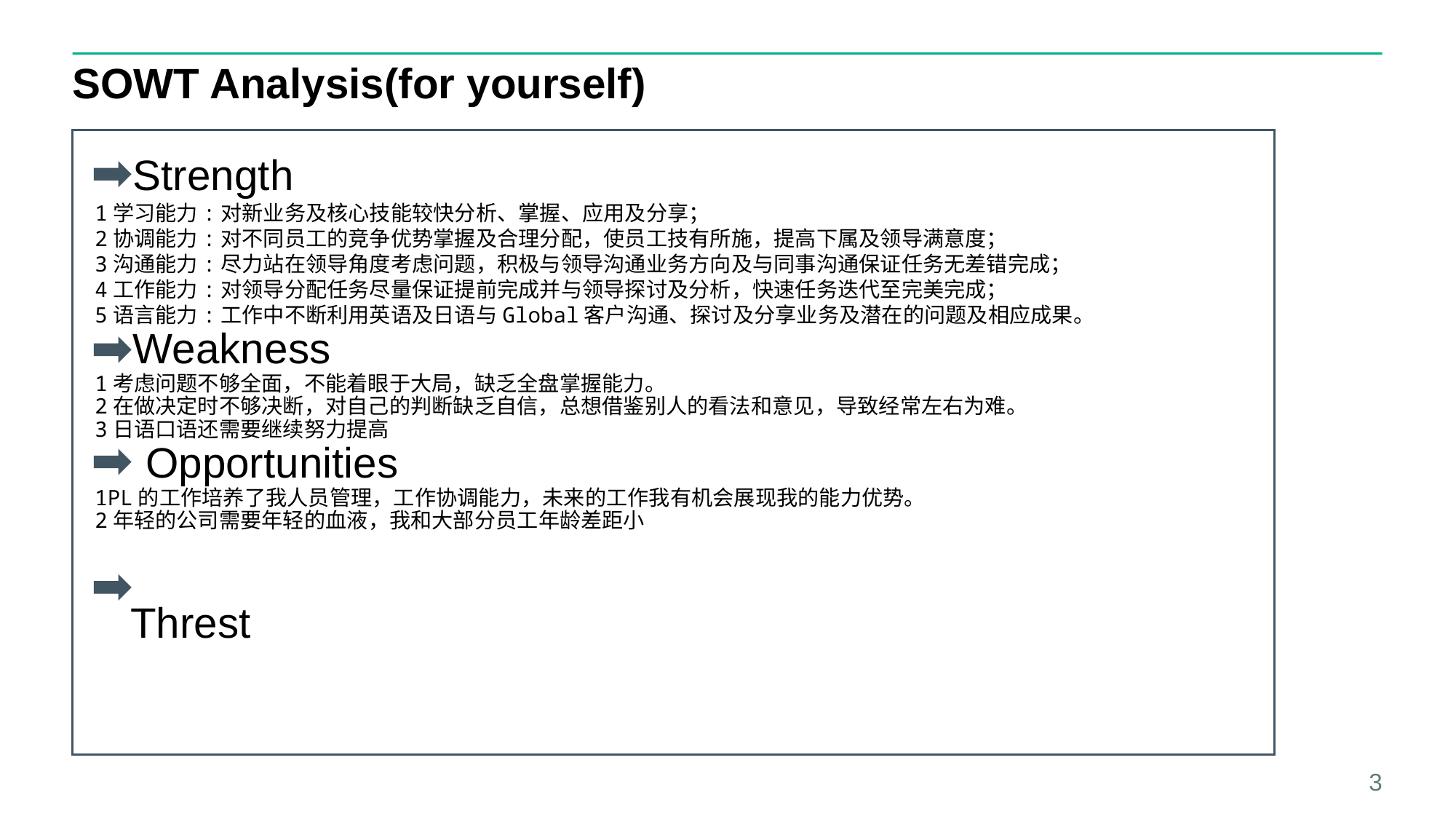

# SOWT Analysis(for yourself)

     Strength
1学习能力:对新业务及核心技能较快分析、掌握、应用及分享；
2协调能力:对不同员工的竞争优势掌握及合理分配，使员工技有所施，提高下属及领导满意度；
3沟通能力:尽力站在领导角度考虑问题，积极与领导沟通业务方向及与同事沟通保证任务无差错完成；
4工作能力:对领导分配任务尽量保证提前完成并与领导探讨及分析，快速任务迭代至完美完成；
5语言能力:工作中不断利用英语及日语与Global客户沟通、探讨及分享业务及潜在的问题及相应成果。
   Weakness
1考虑问题不够全面，不能着眼于大局，缺乏全盘掌握能力。
2在做决定时不够决断，对自己的判断缺乏自信，总想借鉴别人的看法和意见，导致经常左右为难。
3日语口语还需要继续努力提高
    Opportunities
1PL的工作培养了我人员管理，工作协调能力，未来的工作我有机会展现我的能力优势。
2年轻的公司需要年轻的血液，我和大部分员工年龄差距小

   Threst

3